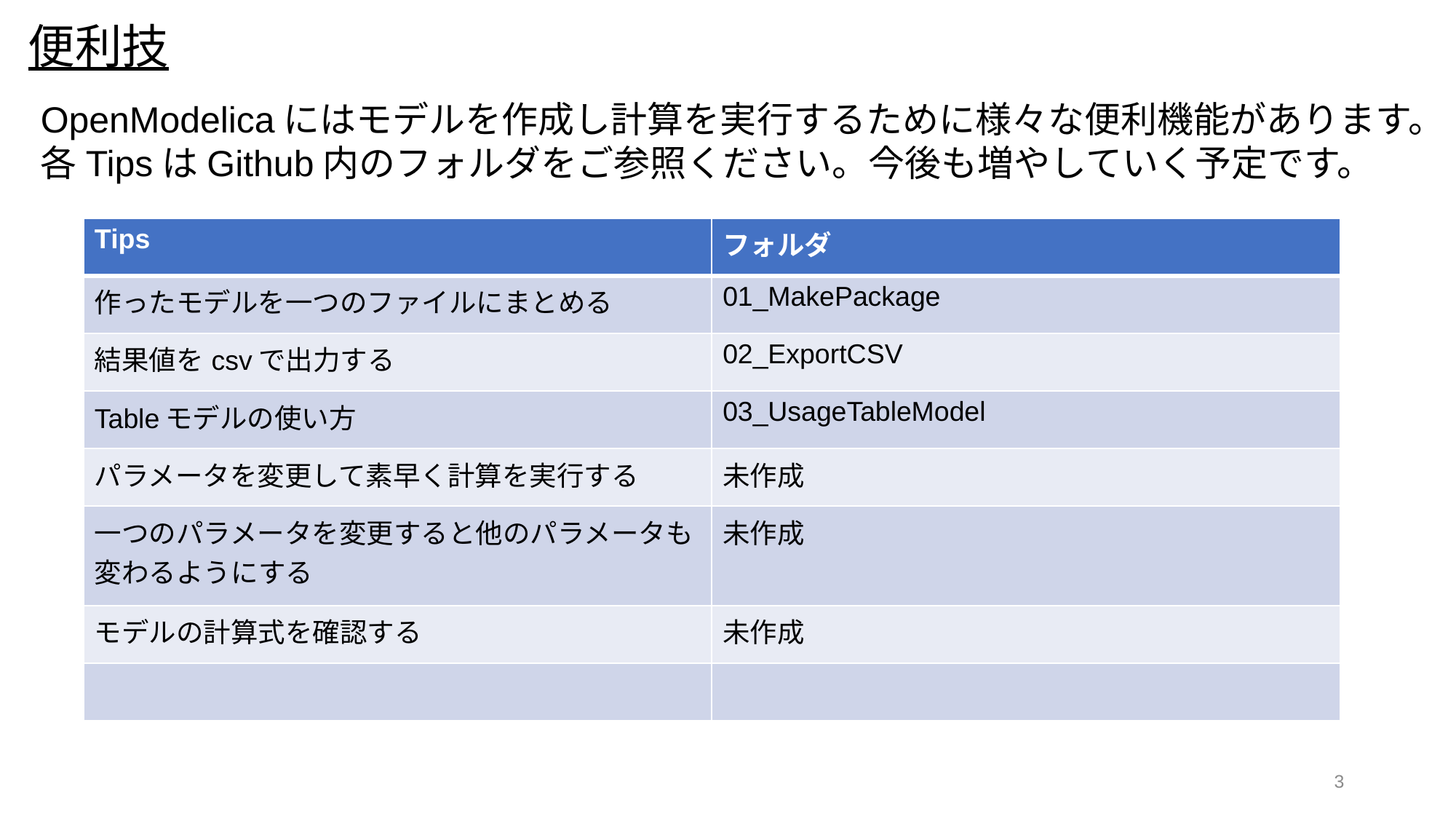

便利技
OpenModelicaにはモデルを作成し計算を実行するために様々な便利機能があります。
各TipsはGithub内のフォルダをご参照ください。今後も増やしていく予定です。
| Tips | フォルダ |
| --- | --- |
| 作ったモデルを一つのファイルにまとめる | 01\_MakePackage |
| 結果値をcsvで出力する | 02\_ExportCSV |
| Tableモデルの使い方 | 03\_UsageTableModel |
| パラメータを変更して素早く計算を実行する | 未作成 |
| 一つのパラメータを変更すると他のパラメータも変わるようにする | 未作成 |
| モデルの計算式を確認する | 未作成 |
|  |  |

　　.pptx

3